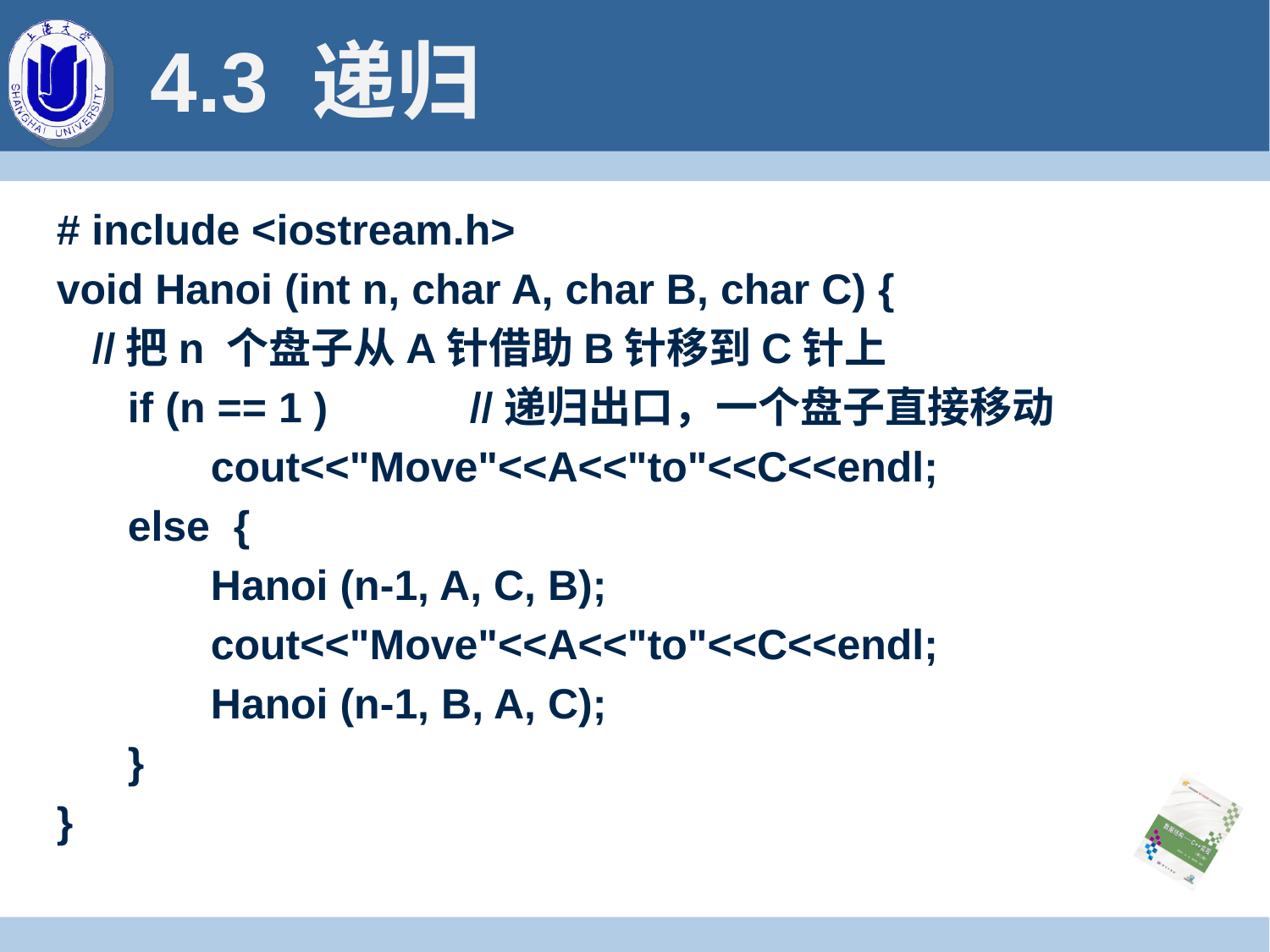

# 4.3 递归
# include <iostream.h>
void Hanoi (int n, char A, char B, char C) {
   //把n 个盘子从A针借助B针移到C针上
      if (n == 1 )            //递归出口，一个盘子直接移动
             cout<<"Move"<<A<<"to"<<C<<endl;
      else  {
             Hanoi (n-1, A, C, B);
             cout<<"Move"<<A<<"to"<<C<<endl;
             Hanoi (n-1, B, A, C);
      }
}